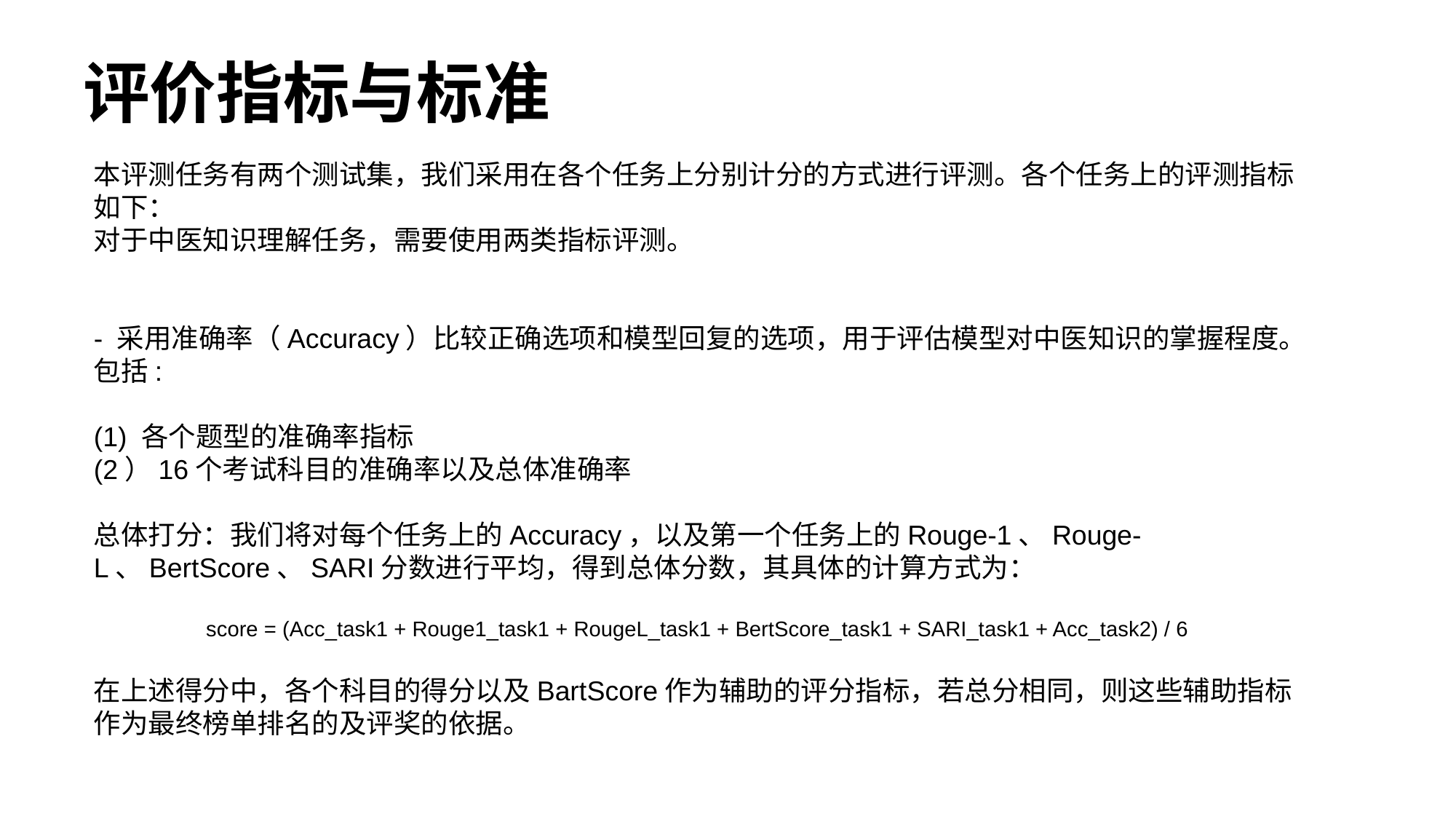

# 评价指标与标准
本评测任务有两个测试集，我们采用在各个任务上分别计分的方式进行评测。各个任务上的评测指标如下：
对于中医知识理解任务，需要使用两类指标评测。

- 采用准确率（Accuracy）比较正确选项和模型回复的选项，用于评估模型对中医知识的掌握程度。包括:

(1) 各个题型的准确率指标
(2）16个考试科目的准确率以及总体准确率

总体打分：我们将对每个任务上的Accuracy，以及第一个任务上的Rouge-1、Rouge-L、BertScore、SARI分数进行平均，得到总体分数，其具体的计算方式为：

score = (Acc_task1 + Rouge1_task1 + RougeL_task1 + BertScore_task1 + SARI_task1 + Acc_task2) / 6

在上述得分中，各个科目的得分以及BartScore作为辅助的评分指标，若总分相同，则这些辅助指标作为最终榜单排名的及评奖的依据。